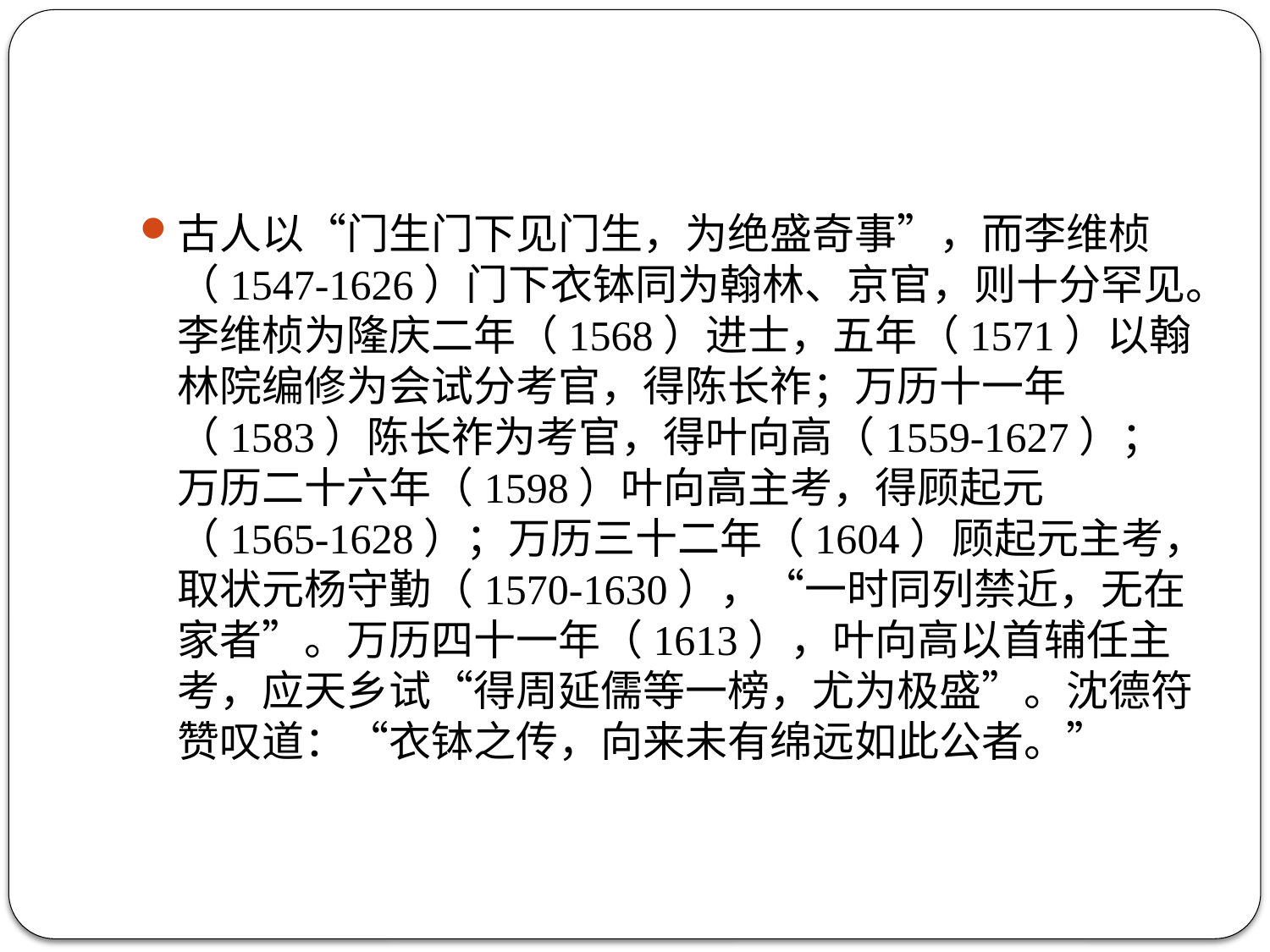

#
古人以“门生门下见门生，为绝盛奇事”，而李维桢（1547-1626）门下衣钵同为翰林、京官，则十分罕见。李维桢为隆庆二年（1568）进士，五年（1571）以翰林院编修为会试分考官，得陈长祚；万历十一年（1583）陈长祚为考官，得叶向高（1559-1627）；万历二十六年（1598）叶向高主考，得顾起元（1565-1628）；万历三十二年（1604）顾起元主考，取状元杨守勤（1570-1630），“一时同列禁近，无在家者”。万历四十一年（1613），叶向高以首辅任主考，应天乡试“得周延儒等一榜，尤为极盛”。沈德符赞叹道：“衣钵之传，向来未有绵远如此公者。”